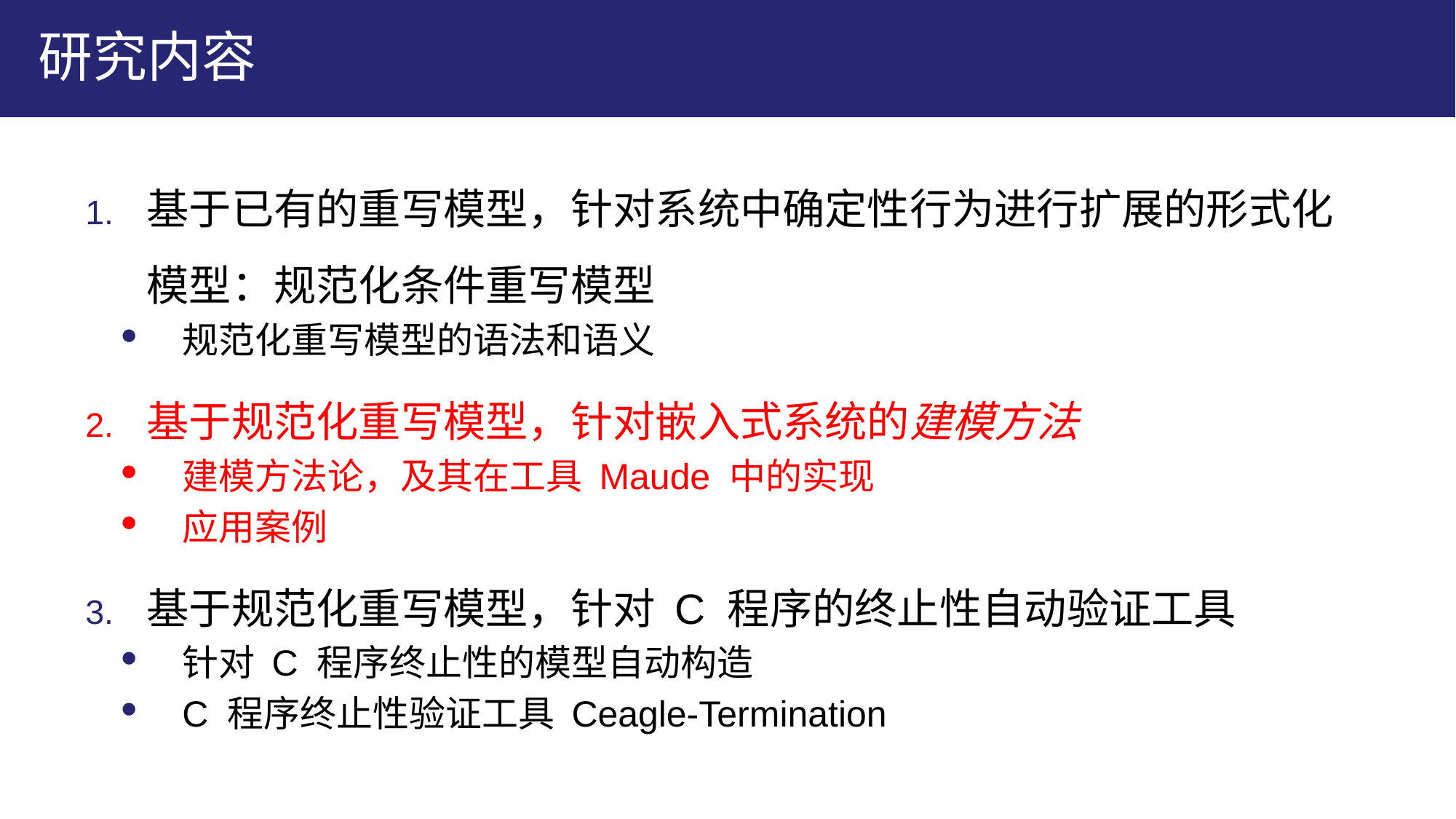

# 研究内容
基于已有的重写模型，针对系统中确定性行为进行扩展的形式化模型：规范化条件重写模型
规范化重写模型的语法和语义
基于规范化重写模型，针对嵌入式系统的建模方法
建模方法论，及其在工具 Maude 中的实现
应用案例
基于规范化重写模型，针对 C 程序的终止性自动验证工具
针对 C 程序终止性的模型自动构造
C 程序终止性验证工具 Ceagle-Termination